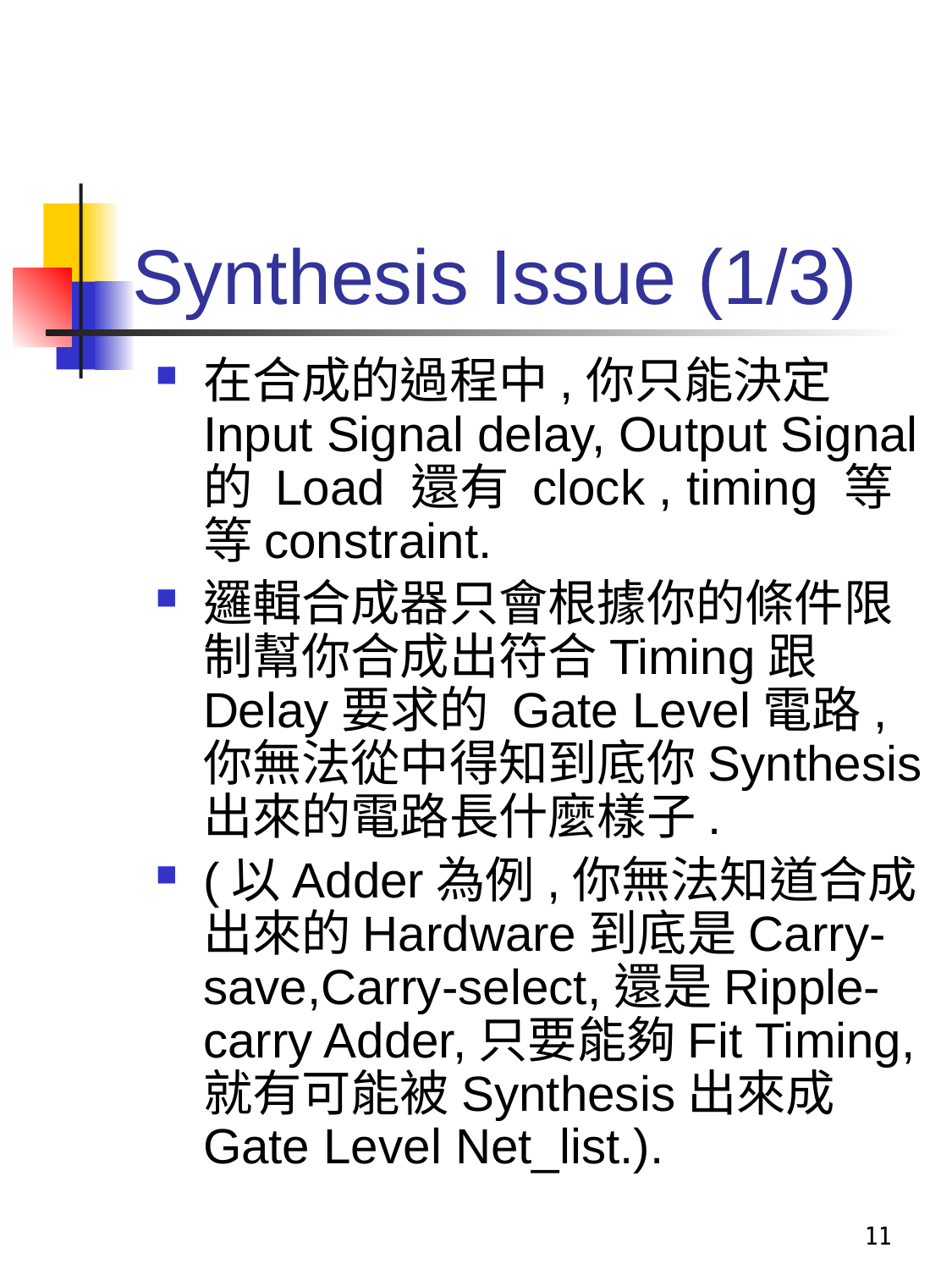

# Synthesis Issue (1/3)
在合成的過程中,你只能決定 Input Signal delay, Output Signal 的 Load 還有 clock , timing 等等constraint.
邏輯合成器只會根據你的條件限制幫你合成出符合Timing跟Delay要求的 Gate Level電路,你無法從中得知到底你Synthesis出來的電路長什麼樣子.
(以Adder為例,你無法知道合成出來的Hardware到底是Carry-save,Carry-select,還是Ripple-carry Adder,只要能夠Fit Timing,就有可能被Synthesis出來成Gate Level Net_list.).
11